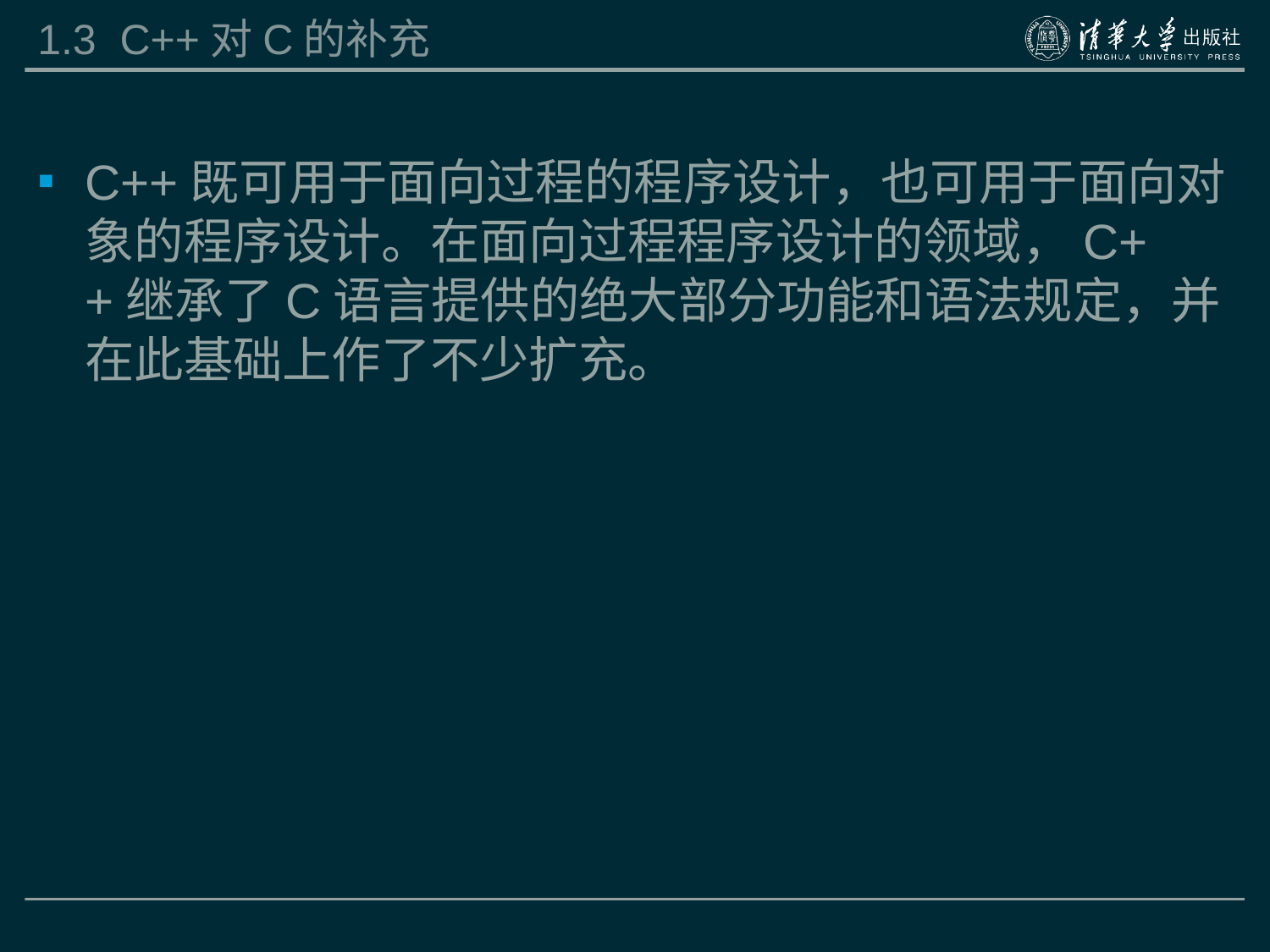

# 1.3  C++对C的补充

C++既可用于面向过程的程序设计，也可用于面向对象的程序设计。在面向过程程序设计的领域，C++继承了C语言提供的绝大部分功能和语法规定，并在此基础上作了不少扩充。